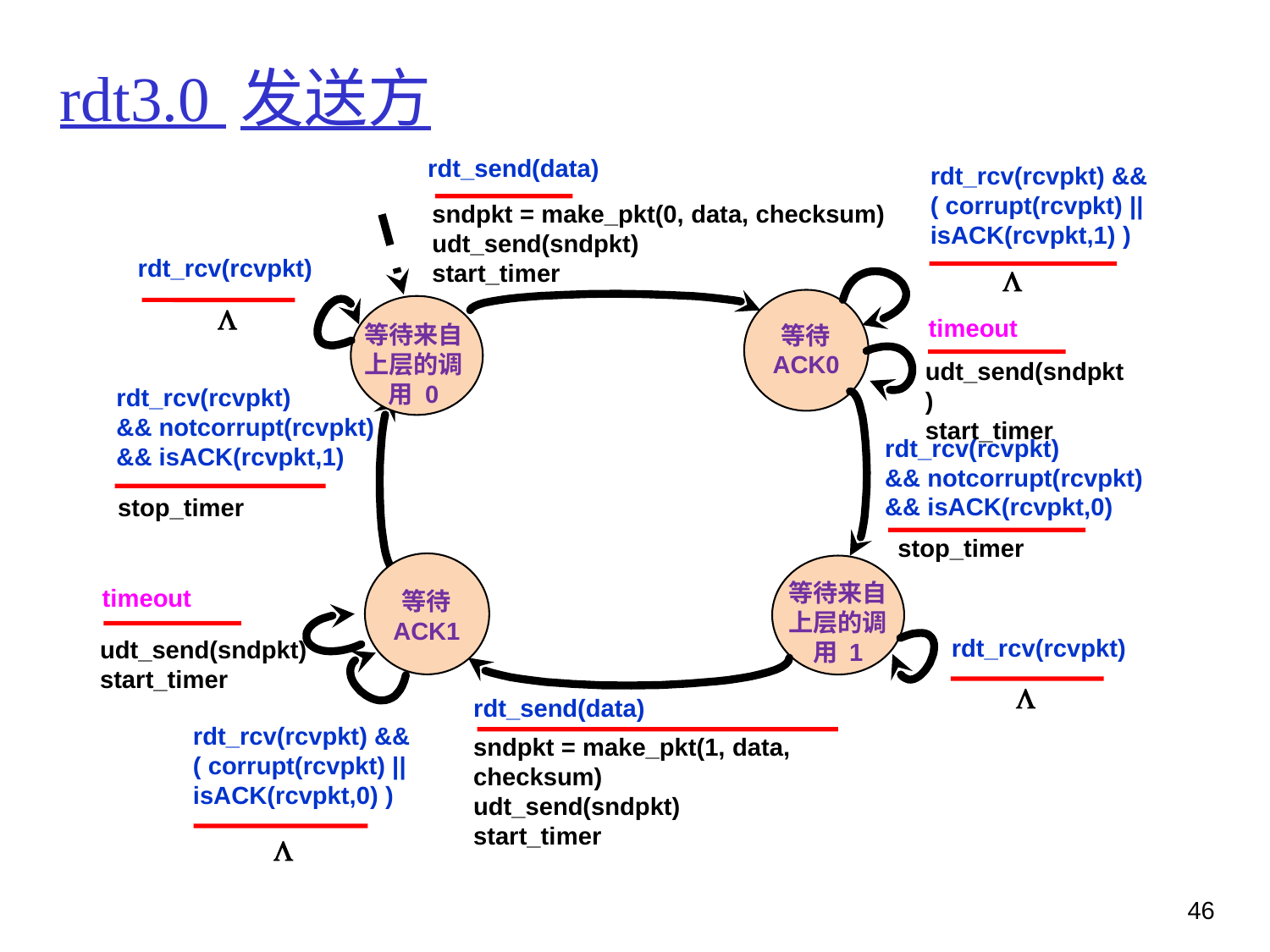

# rdt3.0 发送方
rdt_send(data)
rdt_rcv(rcvpkt) &&
( corrupt(rcvpkt) ||
isACK(rcvpkt,1) )
sndpkt = make_pkt(0, data, checksum)
udt_send(sndpkt)
start_timer

rdt_rcv(rcvpkt)
Λ

Λ

timeout
等待来自上层的调用 0
等待 ACK0

udt_send(sndpkt)
start_timer

rdt_rcv(rcvpkt)
&& notcorrupt(rcvpkt)
&& isACK(rcvpkt,1)

rdt_rcv(rcvpkt)
&& notcorrupt(rcvpkt)
&& isACK(rcvpkt,0)
stop_timer

stop_timer

等待来自上层的调用 1
timeout
等待 ACK1

rdt_rcv(rcvpkt)
udt_send(sndpkt)
start_timer

Λ

rdt_send(data)
rdt_rcv(rcvpkt) &&
( corrupt(rcvpkt) ||
isACK(rcvpkt,0) )
sndpkt = make_pkt(1, data, checksum)
udt_send(sndpkt)
start_timer

Λ
46